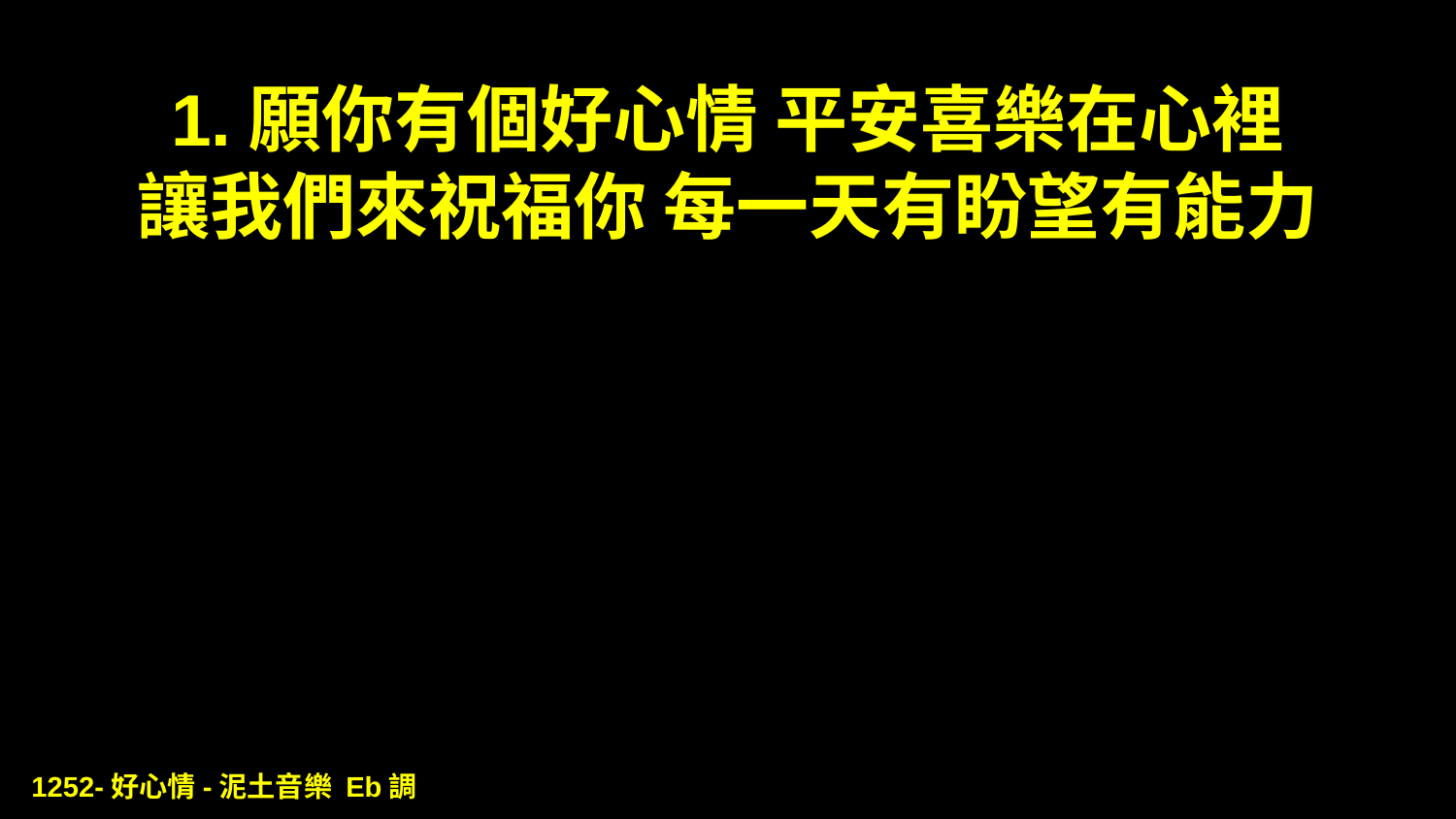

# 1.願你有個好心情 平安喜樂在心裡 讓我們來祝福你 每一天有盼望有能力
1252-好心情-泥土音樂 Eb調